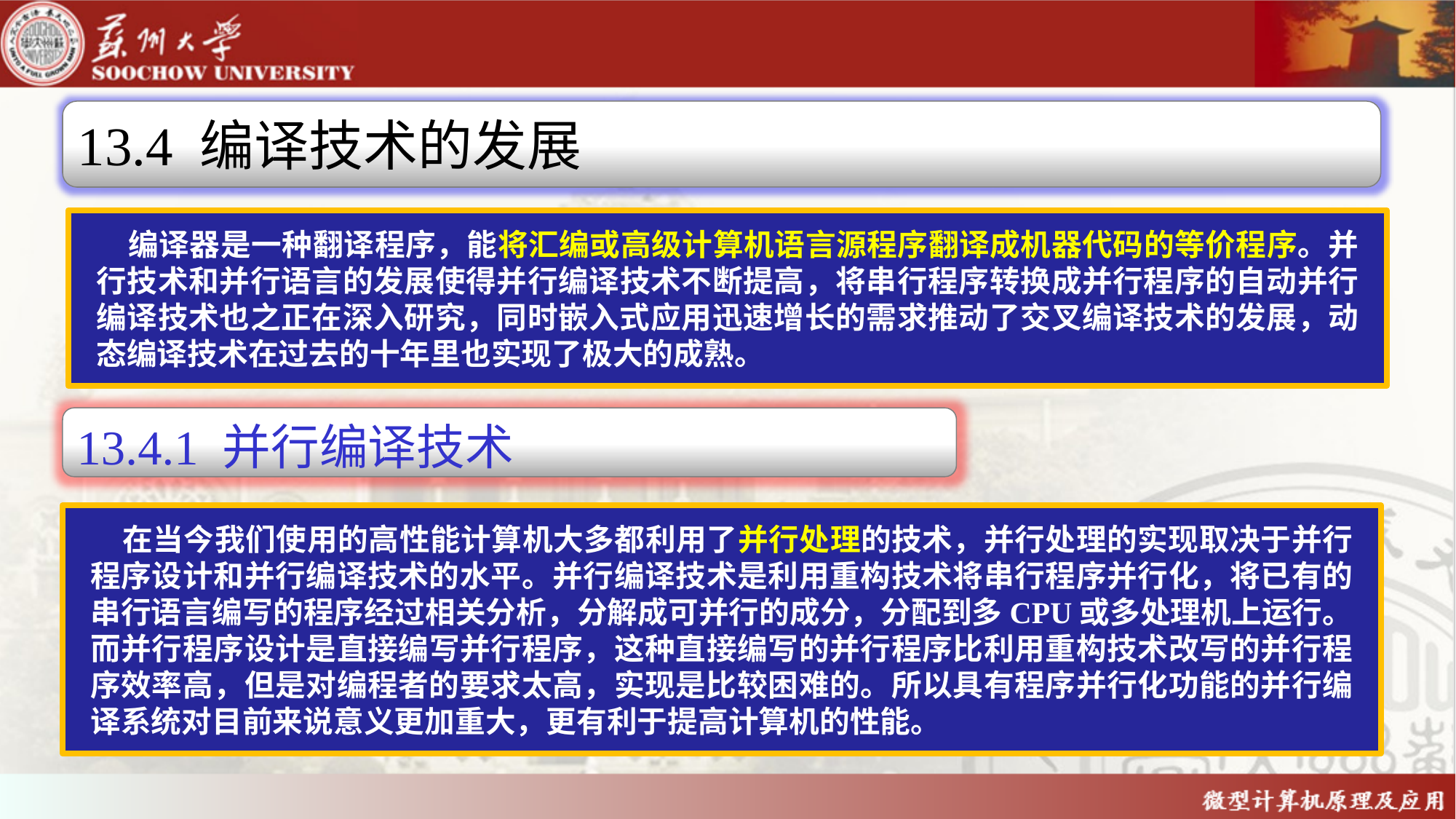

13.4 编译技术的发展
编译器是一种翻译程序，能将汇编或高级计算机语言源程序翻译成机器代码的等价程序。并行技术和并行语言的发展使得并行编译技术不断提高，将串行程序转换成并行程序的自动并行编译技术也之正在深入研究，同时嵌入式应用迅速增长的需求推动了交叉编译技术的发展，动态编译技术在过去的十年里也实现了极大的成熟。
13.4.1 并行编译技术
在当今我们使用的高性能计算机大多都利用了并行处理的技术，并行处理的实现取决于并行程序设计和并行编译技术的水平。并行编译技术是利用重构技术将串行程序并行化，将已有的串行语言编写的程序经过相关分析，分解成可并行的成分，分配到多CPU或多处理机上运行。而并行程序设计是直接编写并行程序，这种直接编写的并行程序比利用重构技术改写的并行程序效率高，但是对编程者的要求太高，实现是比较困难的。所以具有程序并行化功能的并行编译系统对目前来说意义更加重大，更有利于提高计算机的性能。